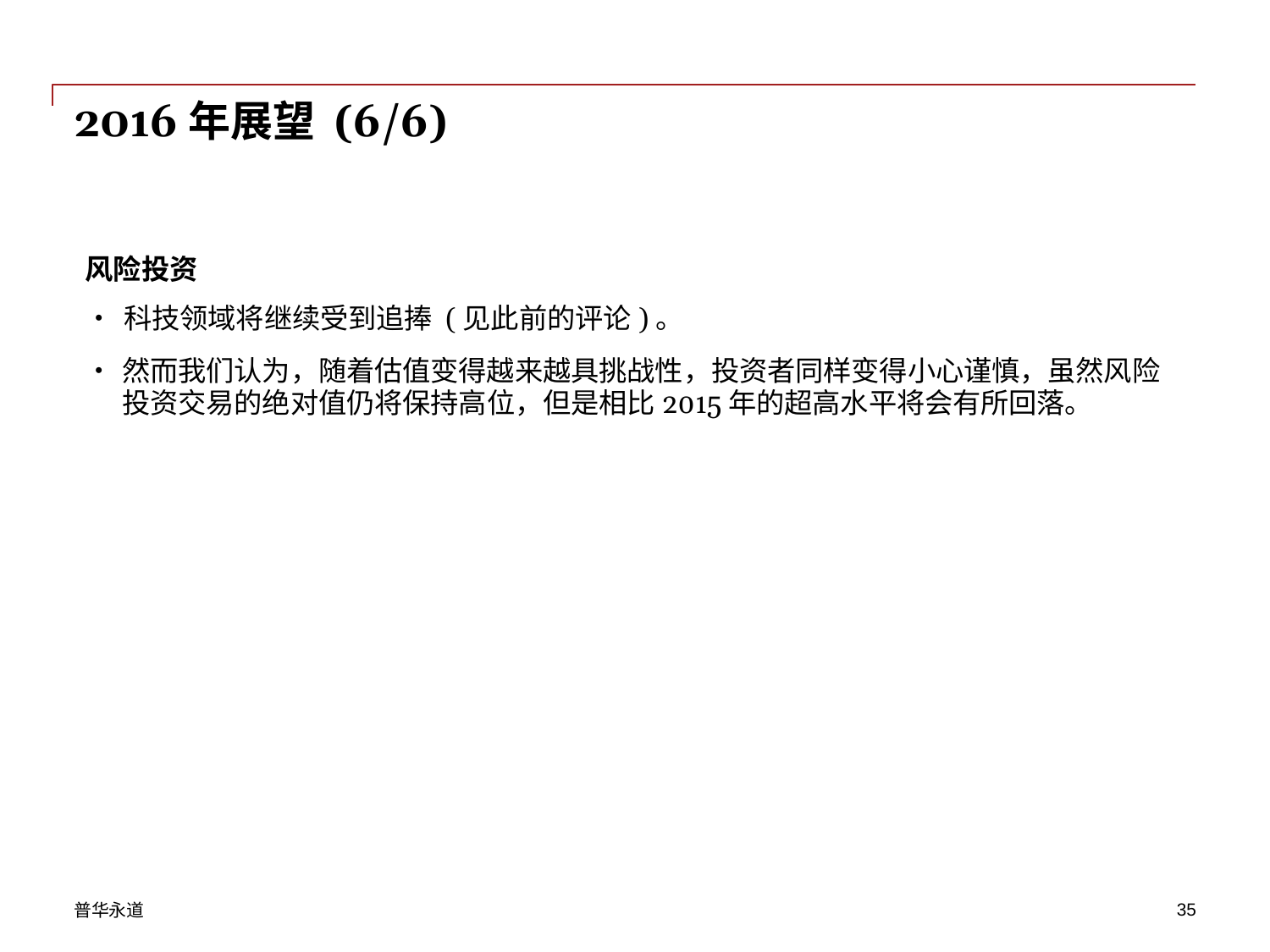

# 2016年展望 (6/6)
风险投资
•	科技领域将继续受到追捧 (见此前的评论)。
•	然而我们认为，随着估值变得越来越具挑战性，投资者同样变得小心谨慎，虽然风险  投资交易的绝对值仍将保持高位，但是相比2015年的超高水平将会有所回落。
普华永道
35